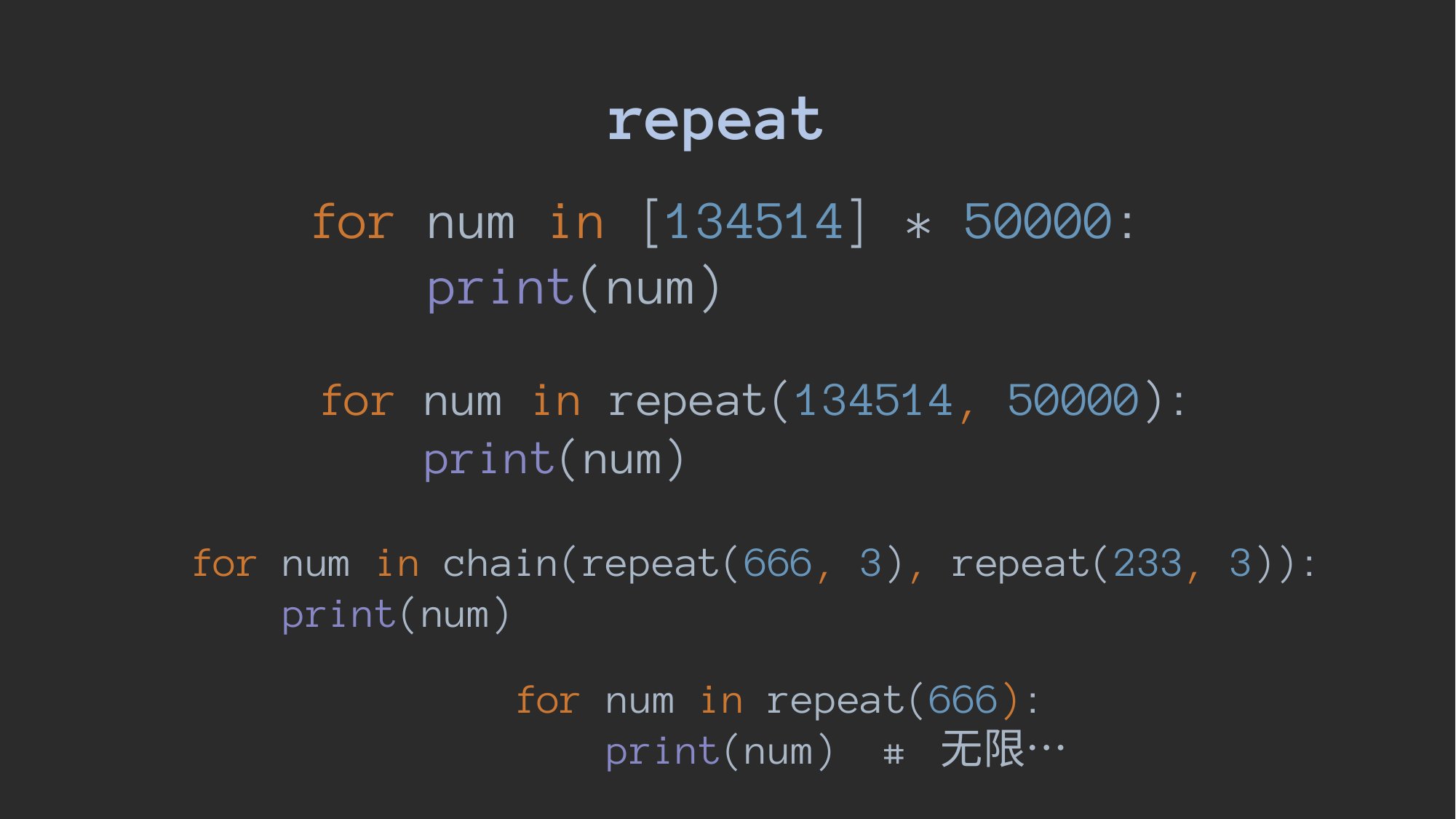

repeat
for num in [134514] * 50000:
    print(num)
for num in repeat(134514, 50000):
    print(num)
for num in chain(repeat(666, 3), repeat(233, 3)):
    print(num)
for num in repeat(666):
    print(num)  # 无限…